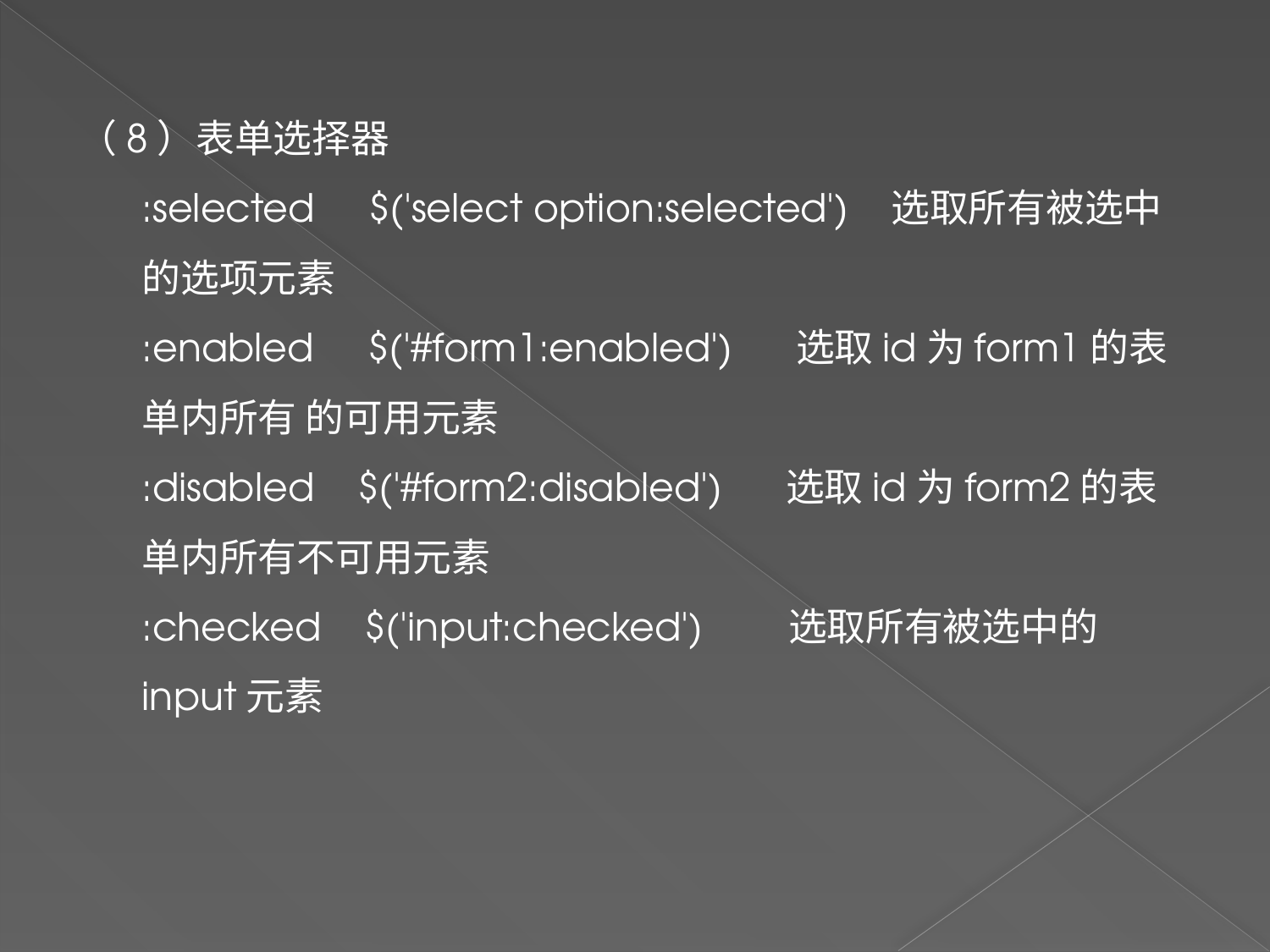

（8）表单选择器
:selected     $('select option:selected')   选取所有被选中的选项元素
:enabled     $('#form1:enabled')     选取id为form1的表单内所有 的可用元素
:disabled    $('#form2:disabled')     选取id为form2的表单内所有不可用元素
:checked    $('input:checked')       选取所有被选中的input元素